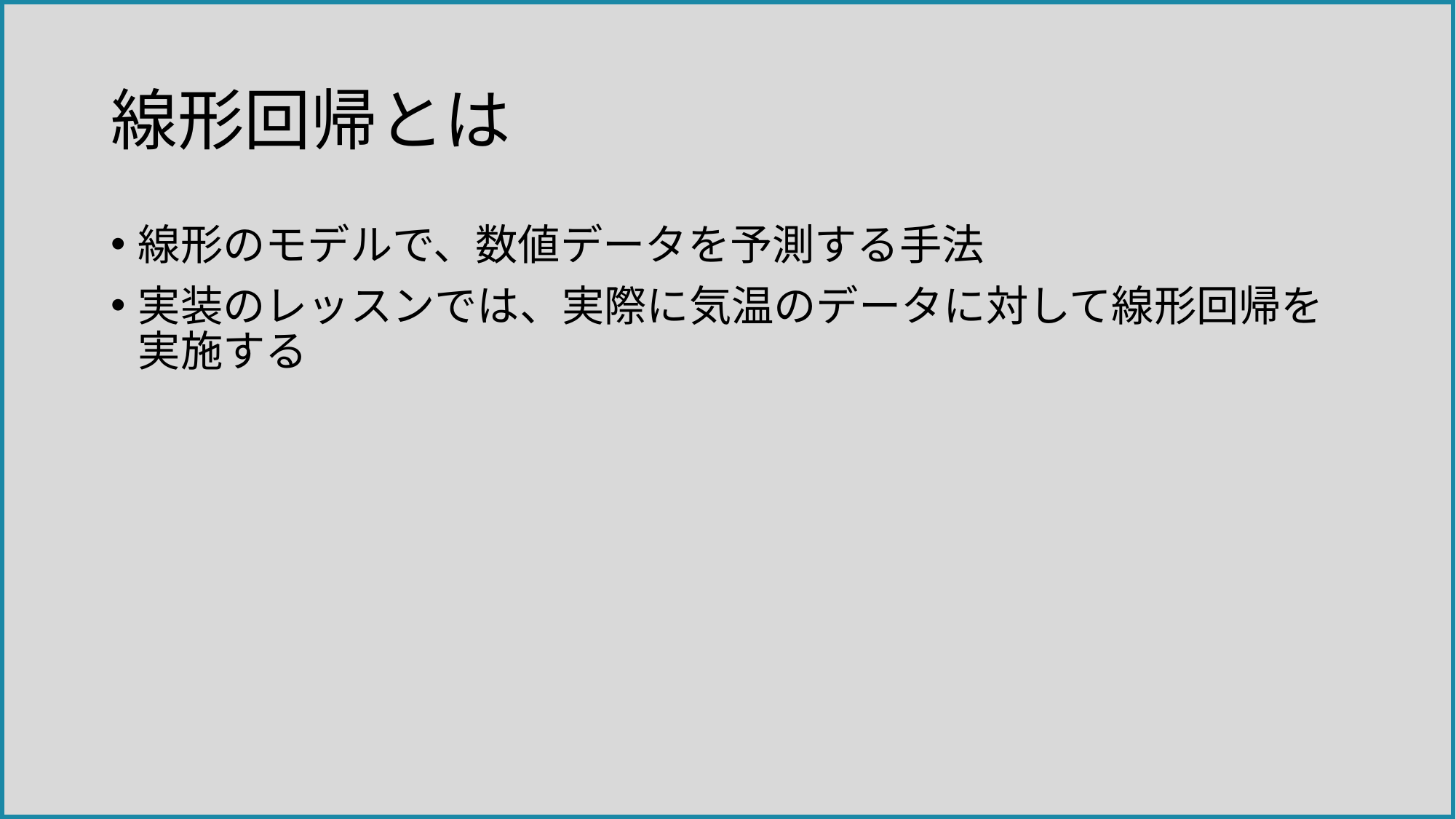

# 線形回帰とは
線形のモデルで、数値データを予測する手法
実装のレッスンでは、実際に気温のデータに対して線形回帰を実施する